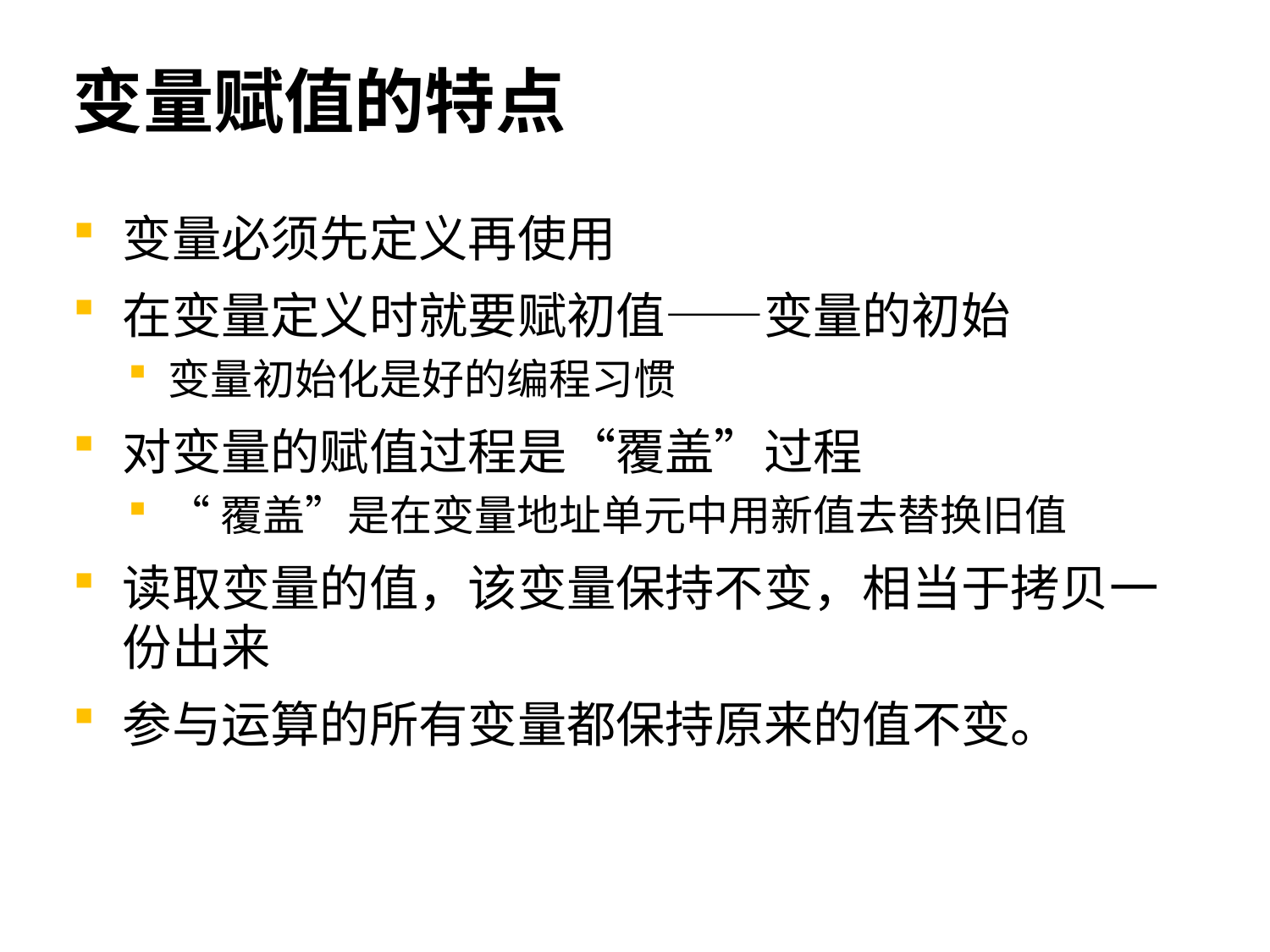

# 变量赋值的特点
变量必须先定义再使用
在变量定义时就要赋初值——变量的初始
变量初始化是好的编程习惯
对变量的赋值过程是“覆盖”过程
“覆盖”是在变量地址单元中用新值去替换旧值
读取变量的值，该变量保持不变，相当于拷贝一份出来
参与运算的所有变量都保持原来的值不变。